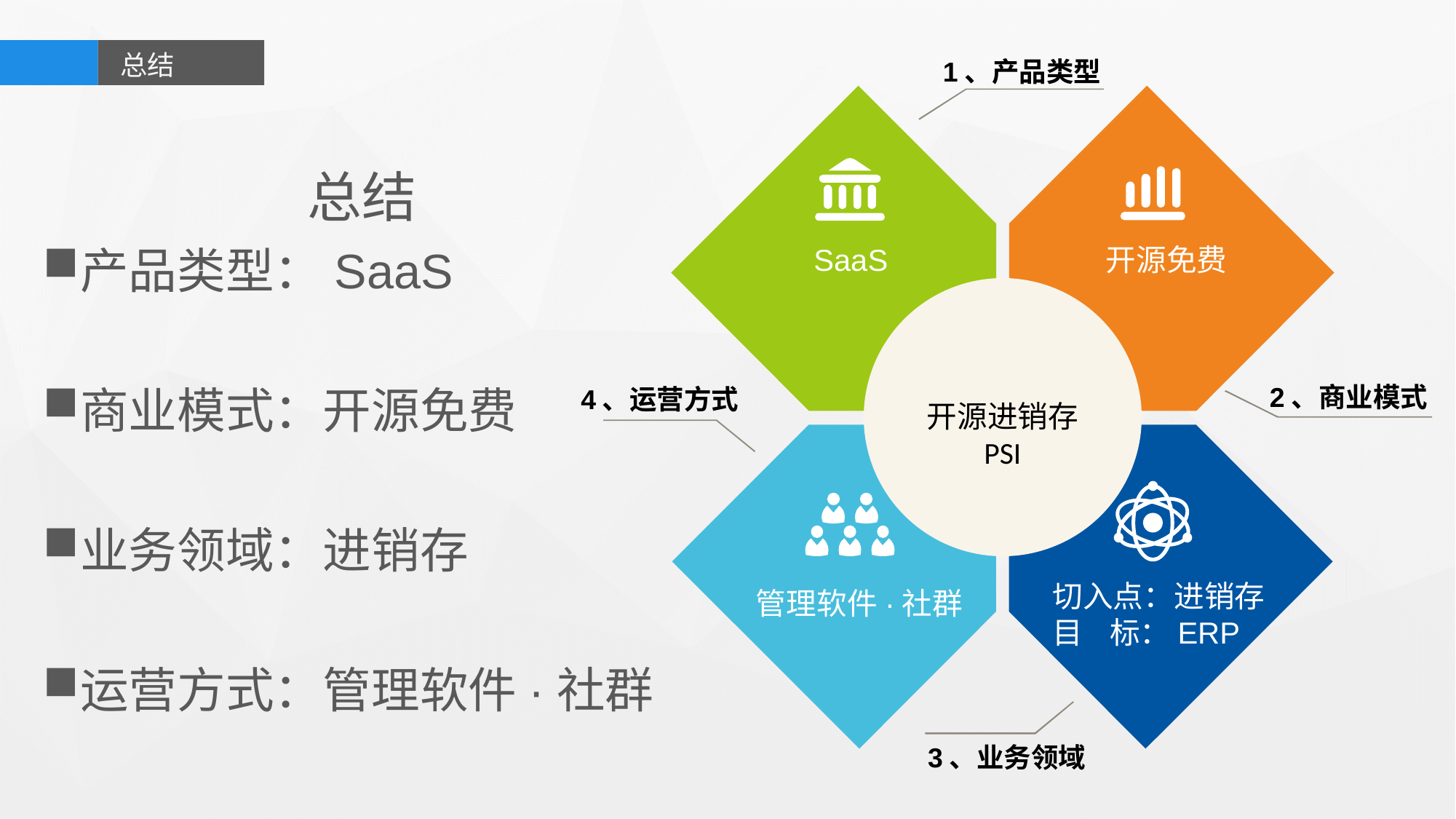

总结
1、产品类型

总结
产品类型：SaaS

商业模式：开源免费

业务领域：进销存

运营方式：管理软件·社群

SaaS
开源免费

开源进销存
PSI
2、商业模式
4、运营方式

切入点：进销存
目    标：ERP
管理软件·社群

3、业务领域